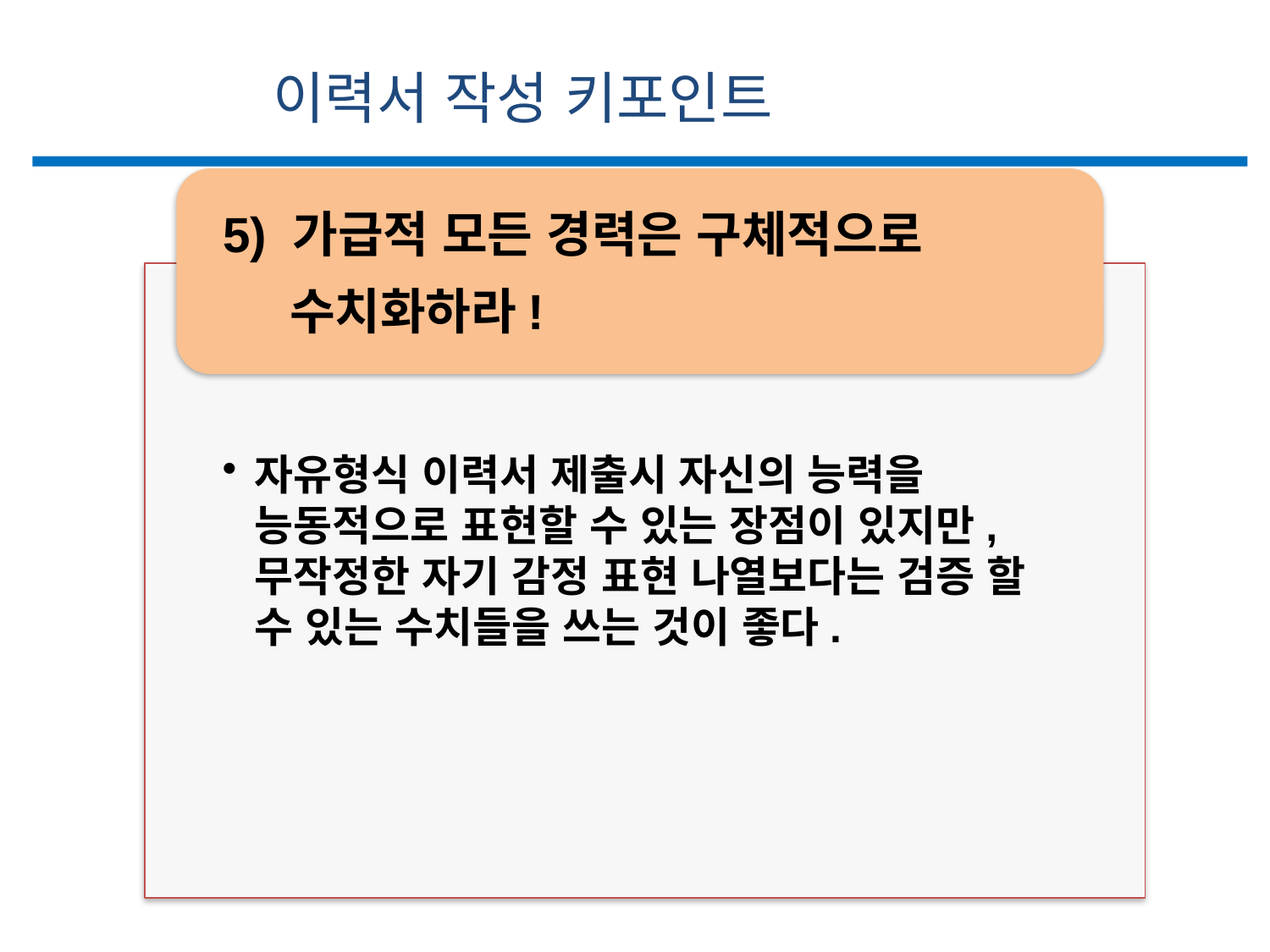

이력서 작성 키포인트

자유형식 이력서 제출시 자신의 능력을 능동적으로 표현할 수 있는 장점이 있지만, 무작정한 자기 감정 표현 나열보다는 검증 할 수 있는 수치들을 쓰는 것이 좋다.
5) 가급적 모든 경력은 구체적으로
    수치화하라!